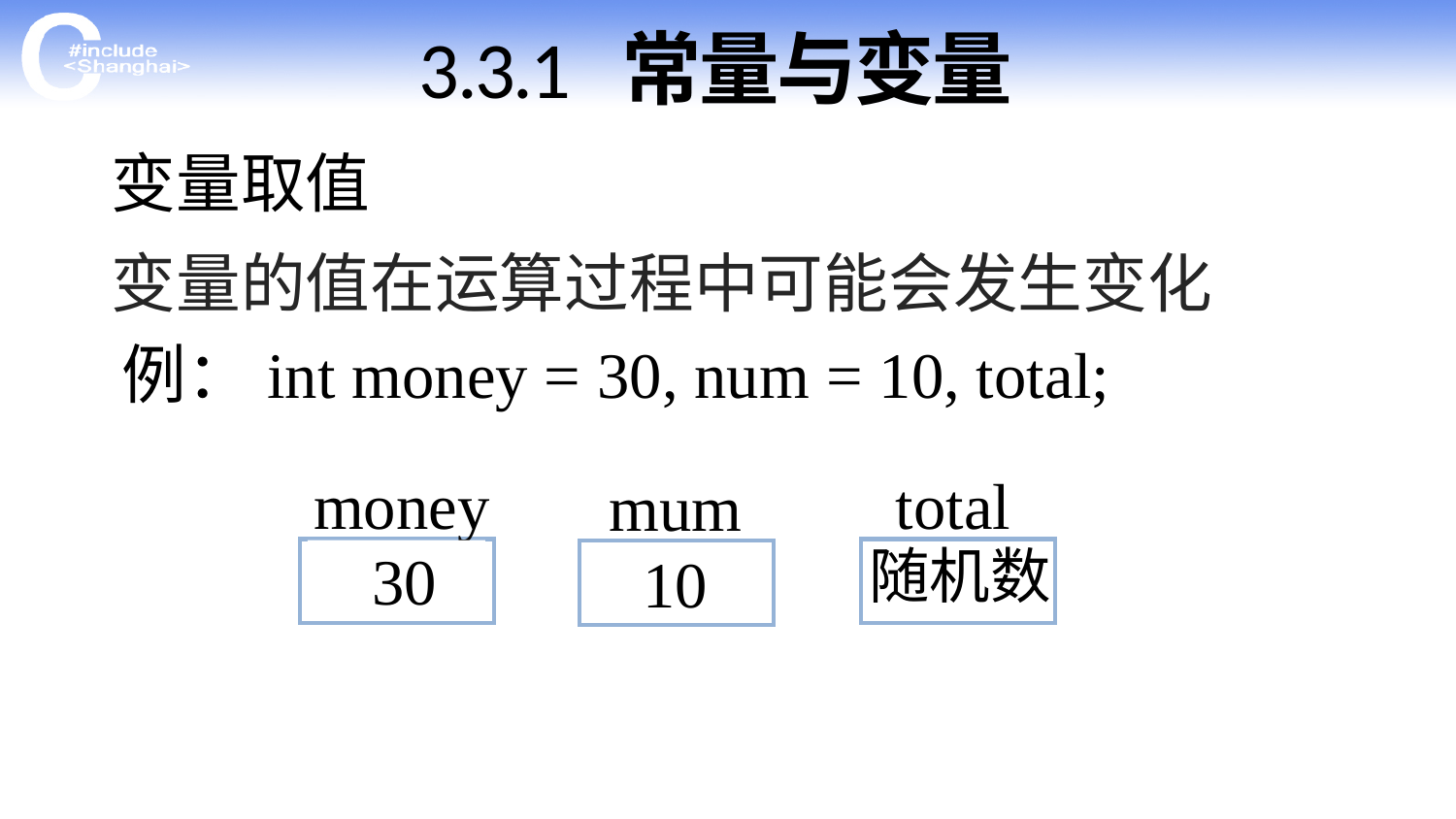

# 3.3.1  常量与变量
变量取值
变量的值在运算过程中可能会发生变化
例：int money = 30, num = 10, total;
money
total
mum
随机数

 30

10